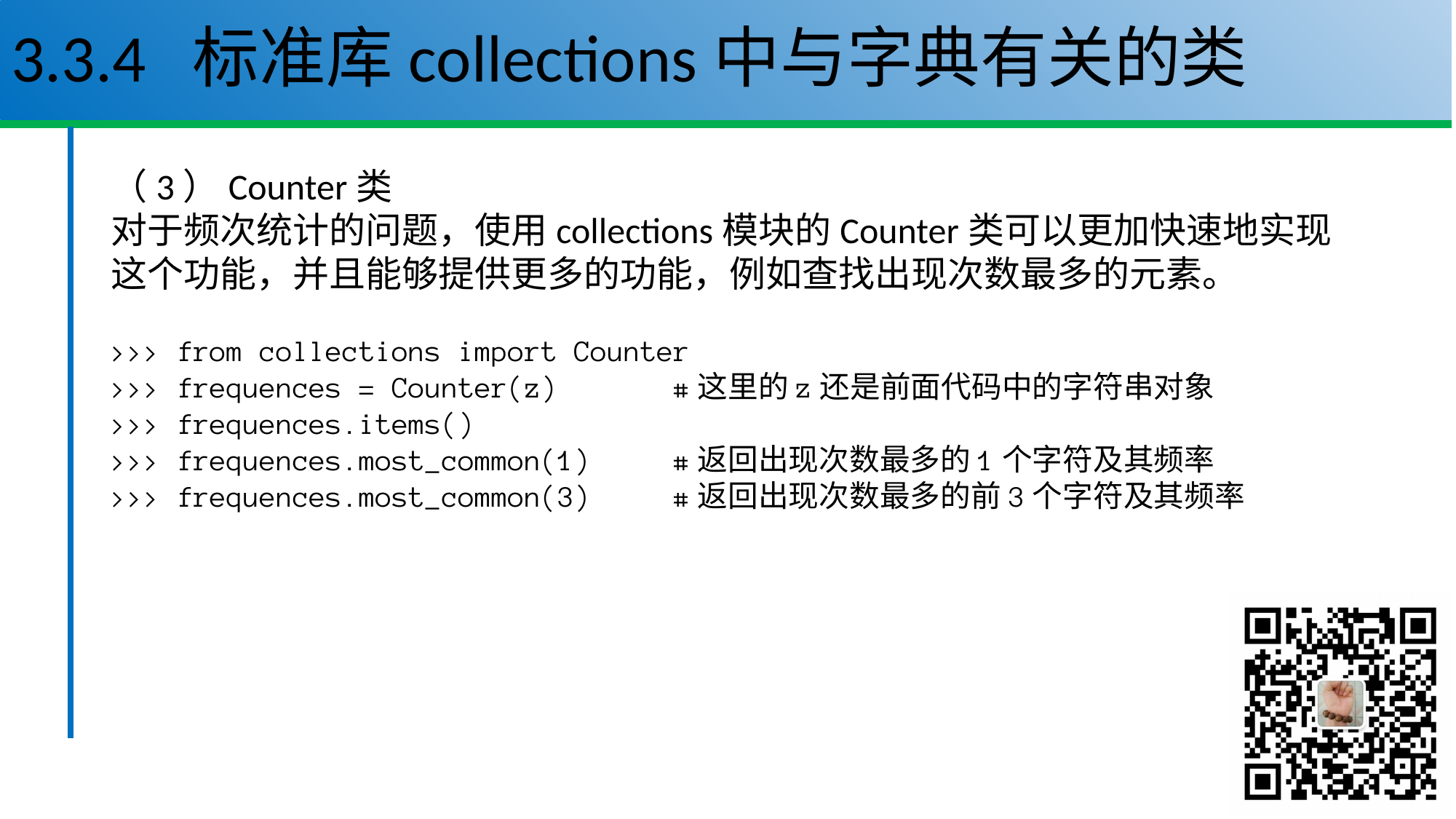

# 3.3.4  标准库collections中与字典有关的类
（3）Counter类
对于频次统计的问题，使用collections模块的Counter类可以更加快速地实现这个功能，并且能够提供更多的功能，例如查找出现次数最多的元素。

>>> from collections import Counter
>>> frequences = Counter(z)       #这里的z还是前面代码中的字符串对象
>>> frequences.items()
>>> frequences.most_common(1)     #返回出现次数最多的1个字符及其频率
>>> frequences.most_common(3)     #返回出现次数最多的前3个字符及其频率
65